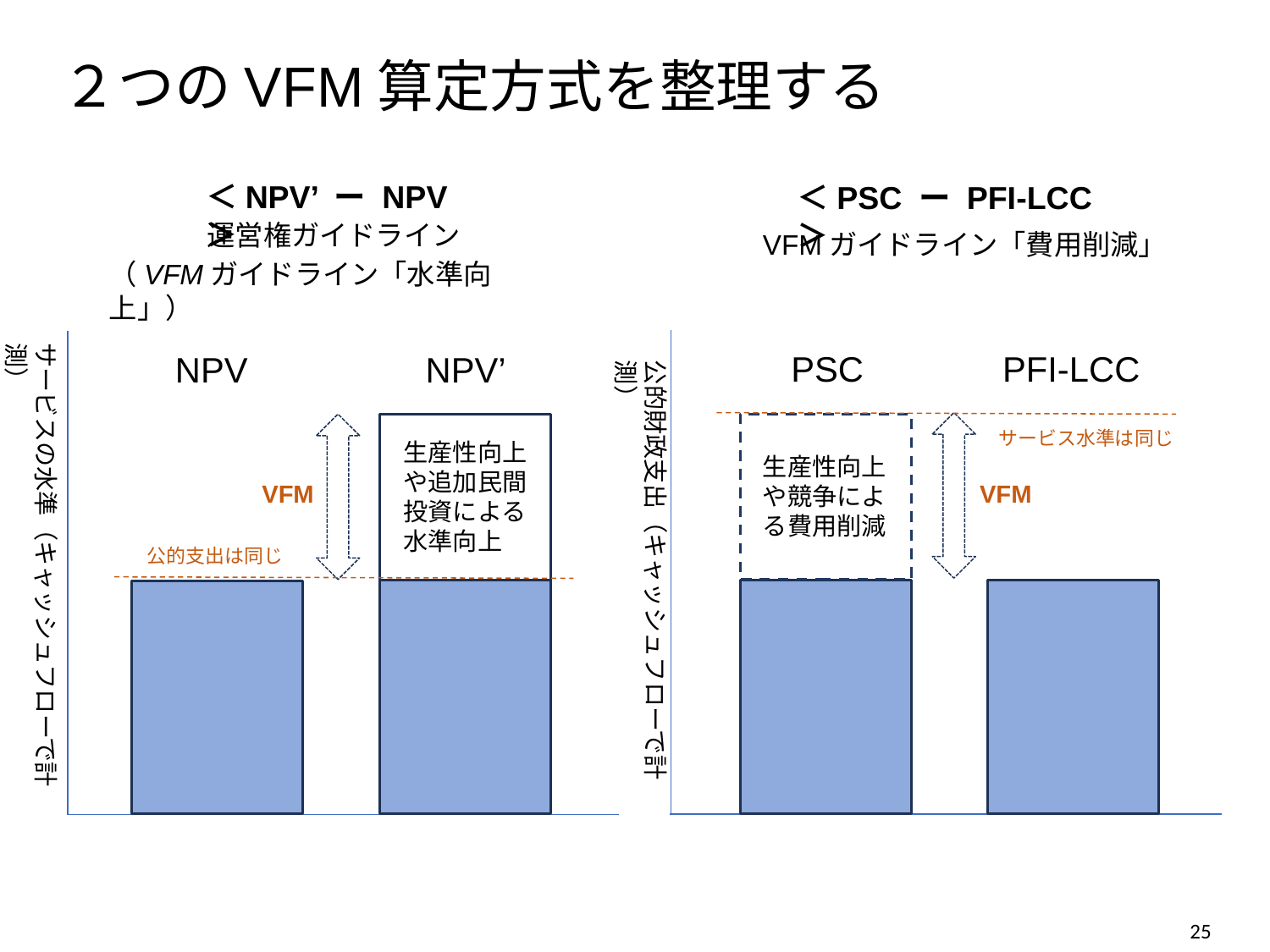

# ２つのVFM算定方式を整理する
＜NPV’ ー NPV＞
＜PSC ー PFI-LCC＞
運営権ガイドライン
VFMガイドライン「費用削減」
（VFMガイドライン「水準向上」）
サービスの水準（キャッシュフローで計測）
PSC
PFI-LCC
NPV
NPV’
公的財政支出（キャッシュフローで計測）

サービス水準は同じ
生産性向上や追加民間投資による水準向上
生産性向上や競争による費用削減
VFM
VFM
公的支出は同じ

25